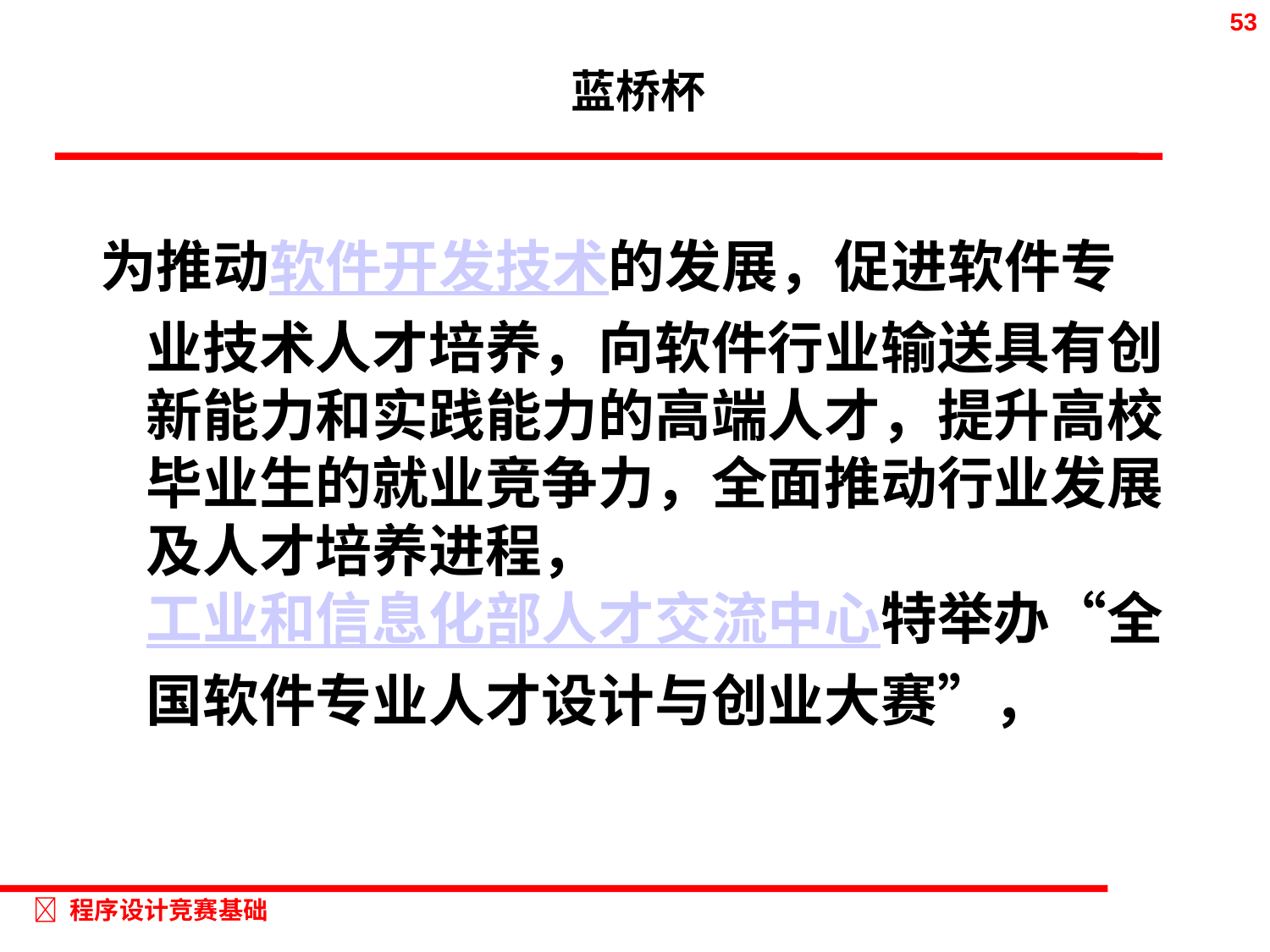

# 蓝桥杯
为推动软件开发技术的发展，促进软件专业技术人才培养，向软件行业输送具有创新能力和实践能力的高端人才，提升高校毕业生的就业竞争力，全面推动行业发展及人才培养进程，工业和信息化部人才交流中心特举办“全国软件专业人才设计与创业大赛”，